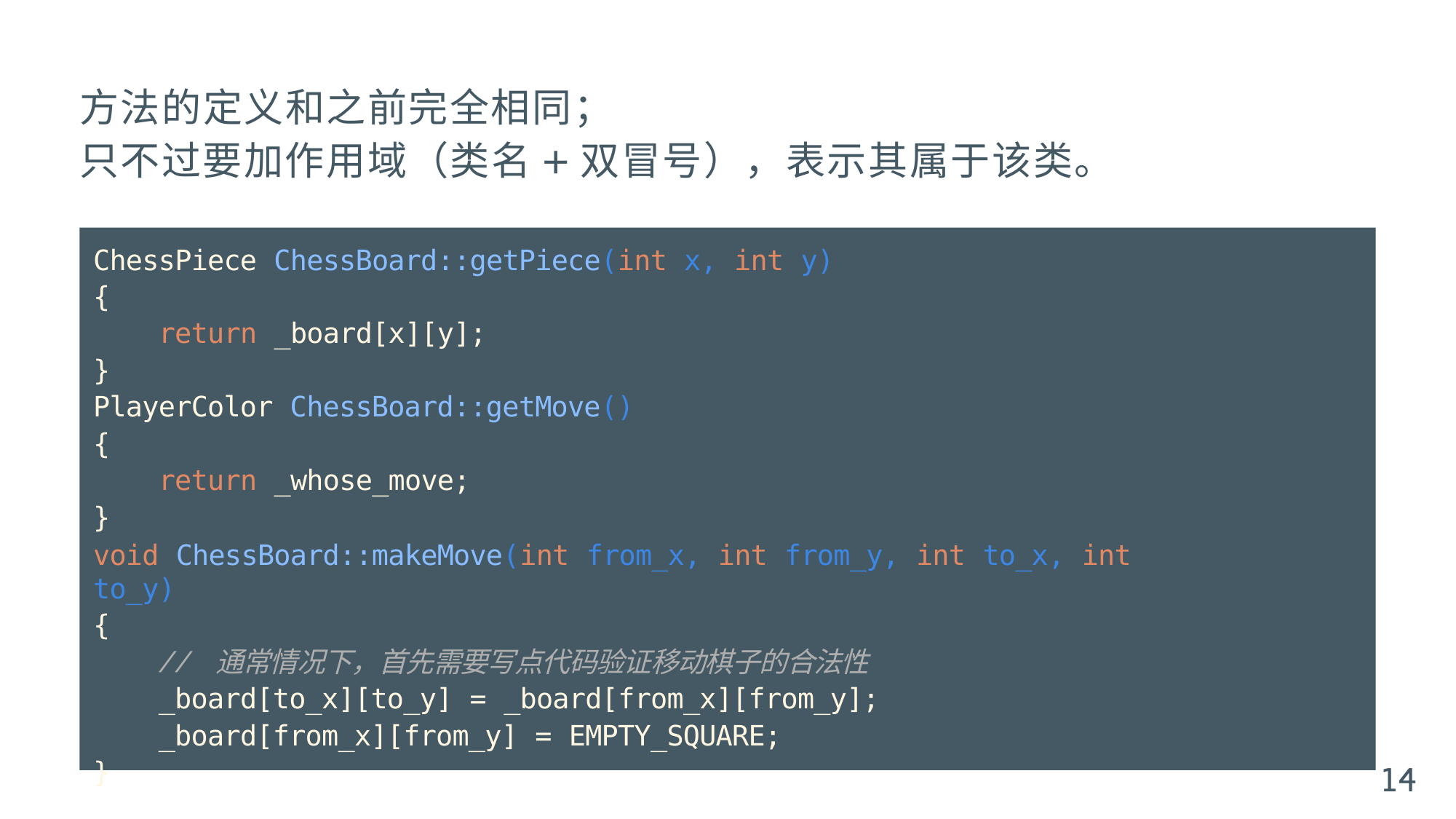

方法的定义和之前完全相同；
只不过要加作用域（类名+双冒号），表示其属于该类。

ChessPiece ChessBoard::getPiece(int x, int y)
{
return _board[x][y];
}
PlayerColor ChessBoard::getMove()
{
return _whose_move;
}
void ChessBoard::makeMove(int from_x, int from_y, int to_x, int to_y)
{
// 通常情况下，首先需要写点代码验证移动棋子的合法性
_board[to_x][to_y] = _board[from_x][from_y];
_board[from_x][from_y] = EMPTY_SQUARE;
}
14